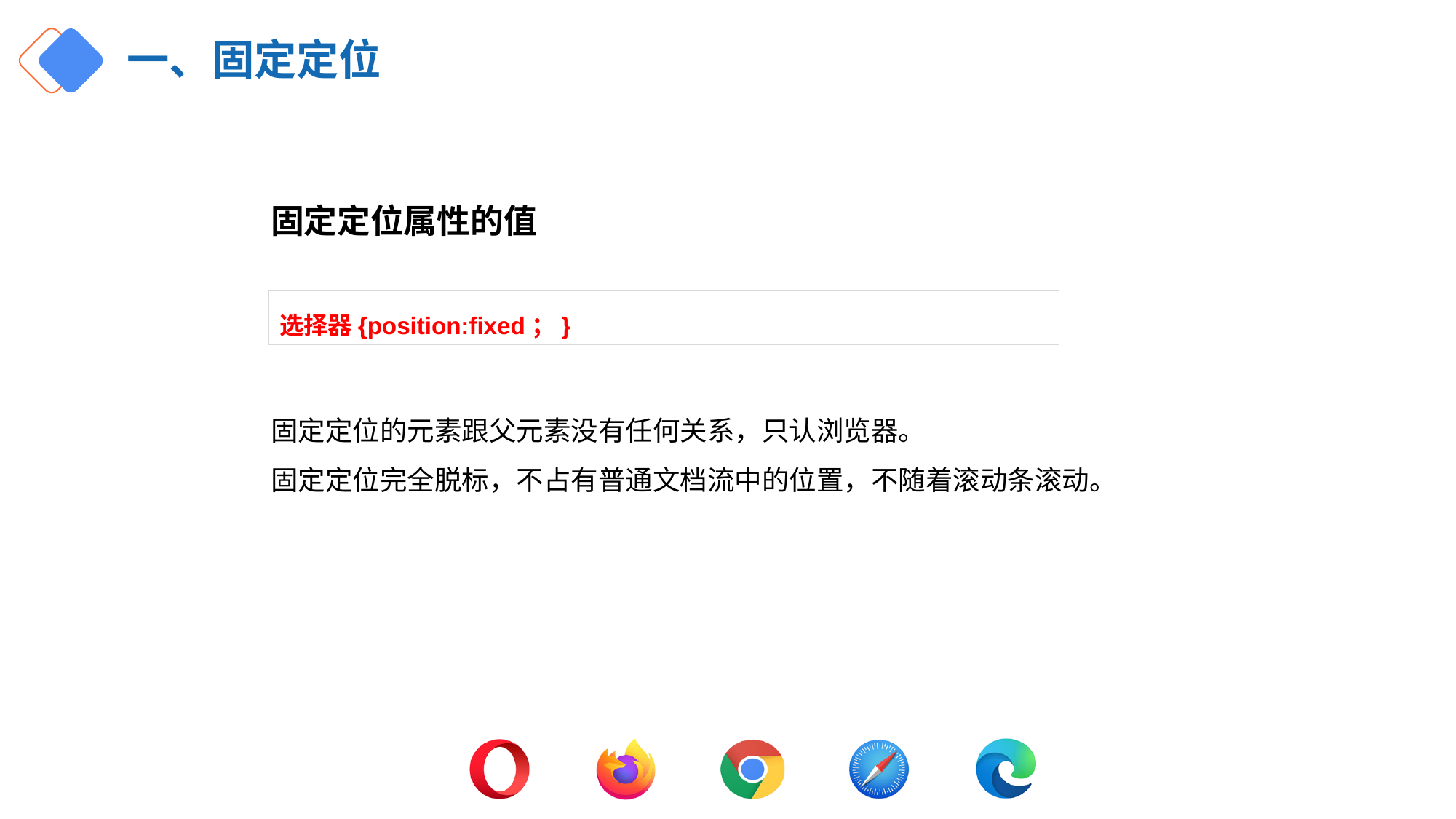

# 一、固定定位
固定定位属性的值
选择器{position:fixed；}
固定定位的元素跟父元素没有任何关系，只认浏览器。
固定定位完全脱标，不占有普通文档流中的位置，不随着滚动条滚动。